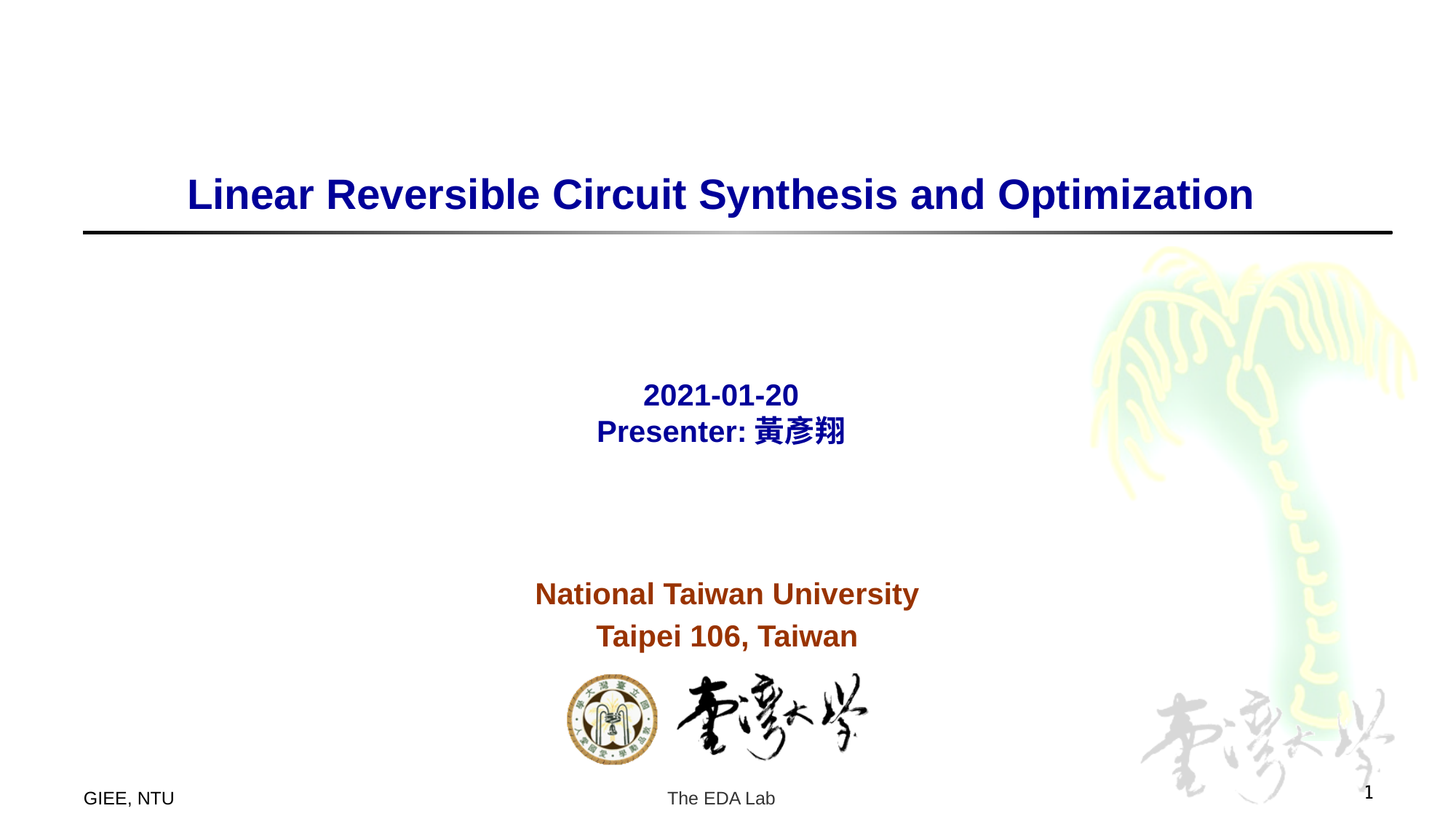

# Linear Reversible Circuit Synthesis and Optimization

2021-01-20
Presenter:黃彥翔

National Taiwan University
Taipei 106, Taiwan
1
GIEE, NTU